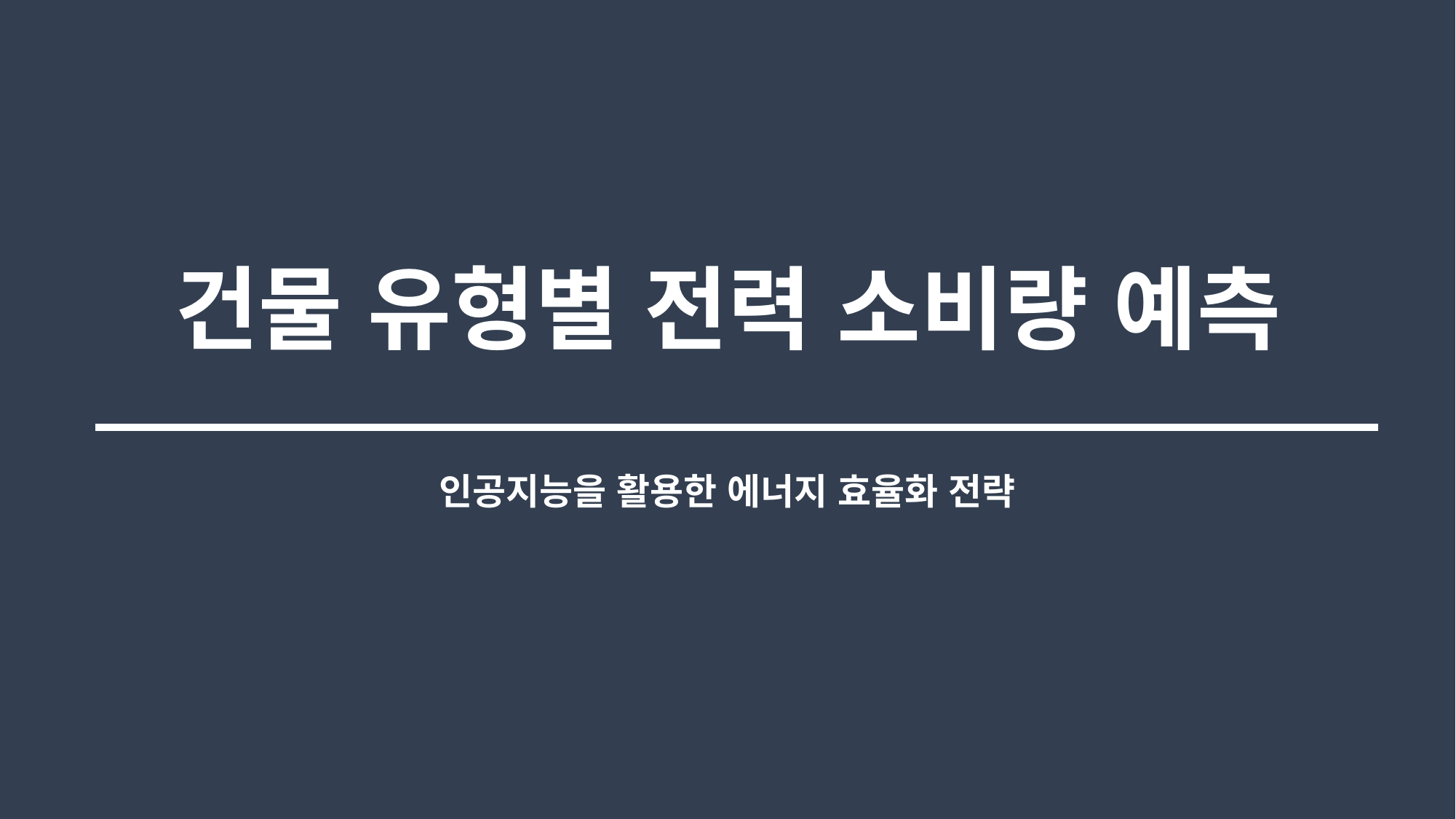

# 건물 유형별 전력 소비량 예측
인공지능을 활용한 에너지 효율화 전략